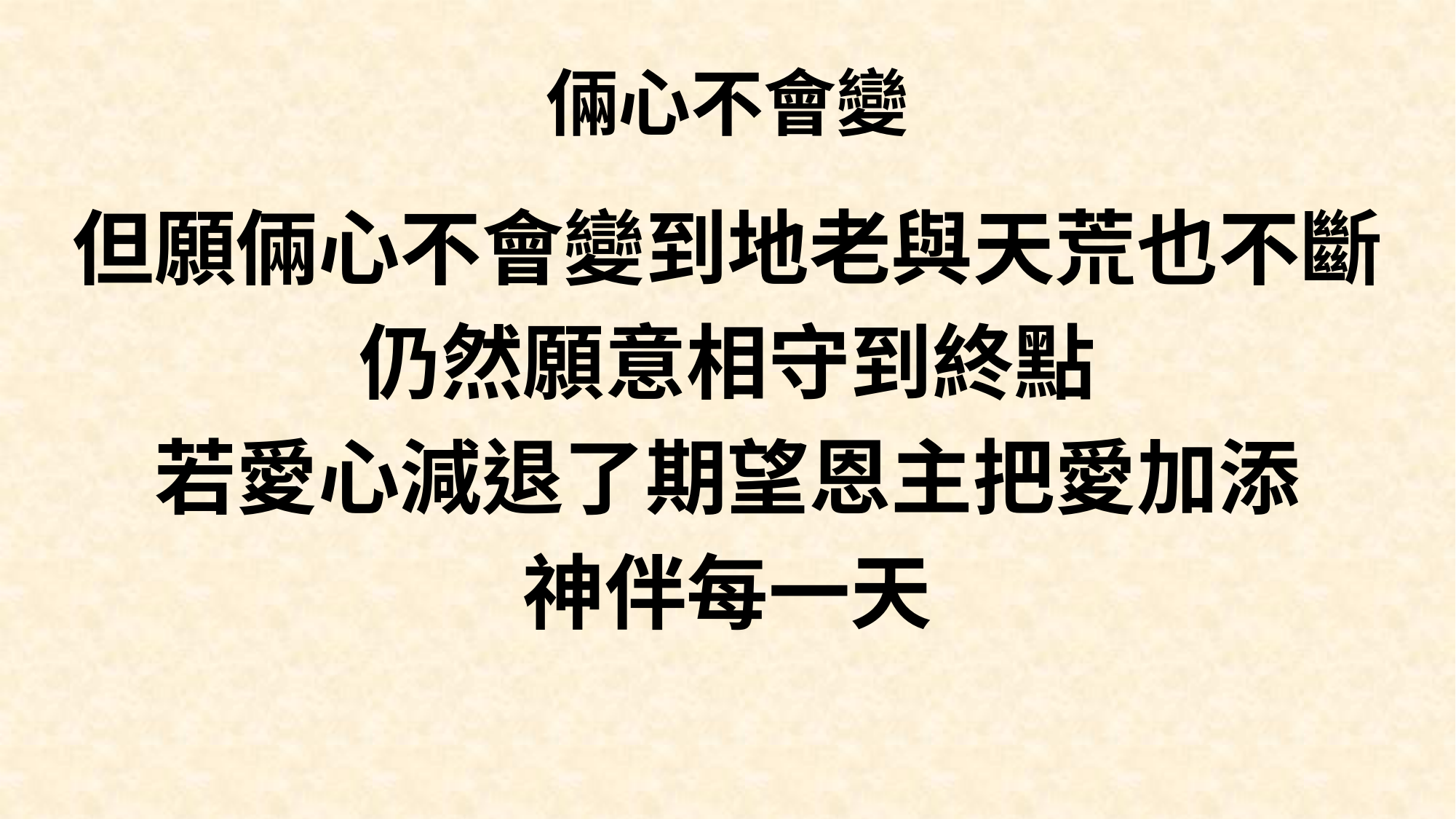

# 倆心不會變
但願倆心不會變到地老與天荒也不斷
仍然願意相守到終點
若愛心減退了期望恩主把愛加添
神伴每一天